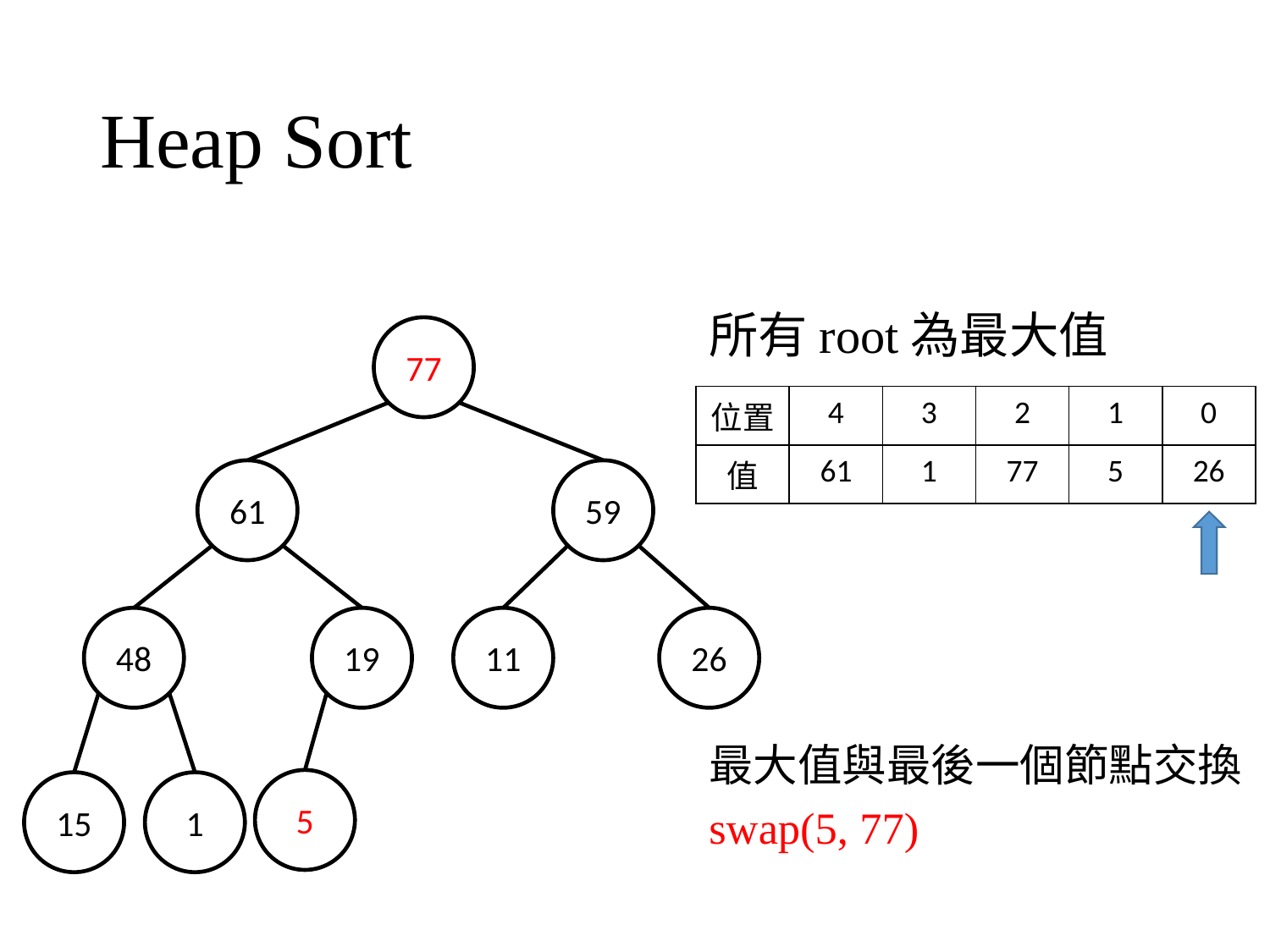

# Heap Sort
所有root為最大值
77
61
59
48
19
11
26
5
15
1
| 位置 | 4 | 3 | 2 | 1 | 0 |
| --- | --- | --- | --- | --- | --- |
| 值 | 61 | 1 | 77 | 5 | 26 |

最大值與最後一個節點交換
swap(5, 77)